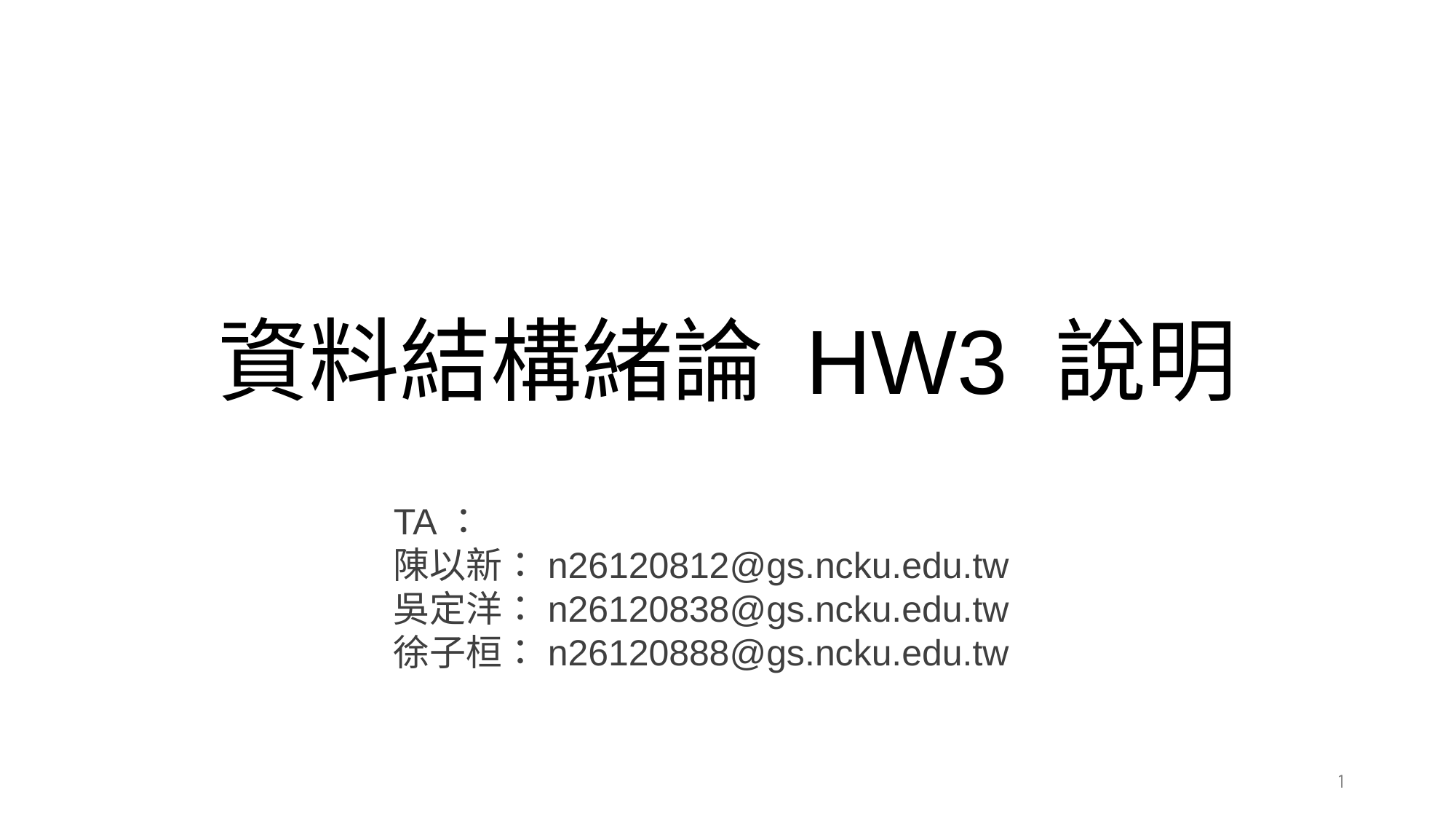

# 資料結構緒論 HW3 說明
TA：
陳以新：n26120812@gs.ncku.edu.tw
吳定洋：n26120838@gs.ncku.edu.tw
徐子桓：n26120888@gs.ncku.edu.tw
1